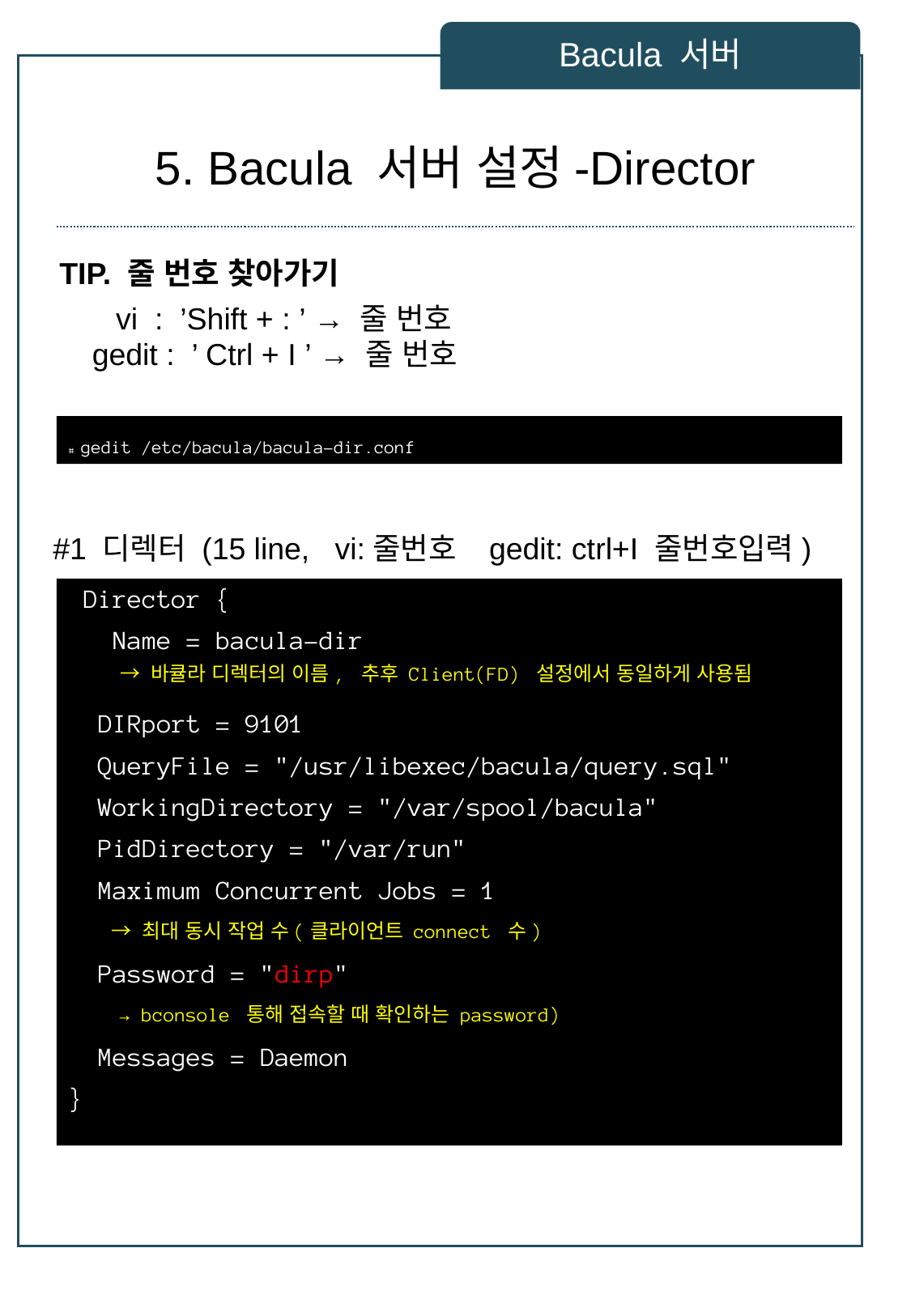

Bacula 서버
db
# 5. Bacula 서버 설정-Director
TIP. 줄 번호 찾아가기
vi  :  ’Shift + : ’ → 줄 번호
gedit :  ’ Ctrl + I ’ → 줄 번호
# gedit /etc/bacula/bacula-dir.conf

#1 디렉터 (15 line,   vi:줄번호   gedit: ctrl+I 줄번호입력)
 Director {
   Name = bacula-dir

  DIRport = 9101
  QueryFile = "/usr/libexec/bacula/query.sql"
  WorkingDirectory = "/var/spool/bacula"
  PidDirectory = "/var/run"
  Maximum Concurrent Jobs = 1

  Password = "dirp"

  Messages = Daemon
}
→ 바큘라 디렉터의 이름, 추후 Client(FD) 설정에서 동일하게 사용됨
→ 최대 동시 작업 수(클라이언트 connect 수)
→ bconsole 통해 접속할 때 확인하는 password)